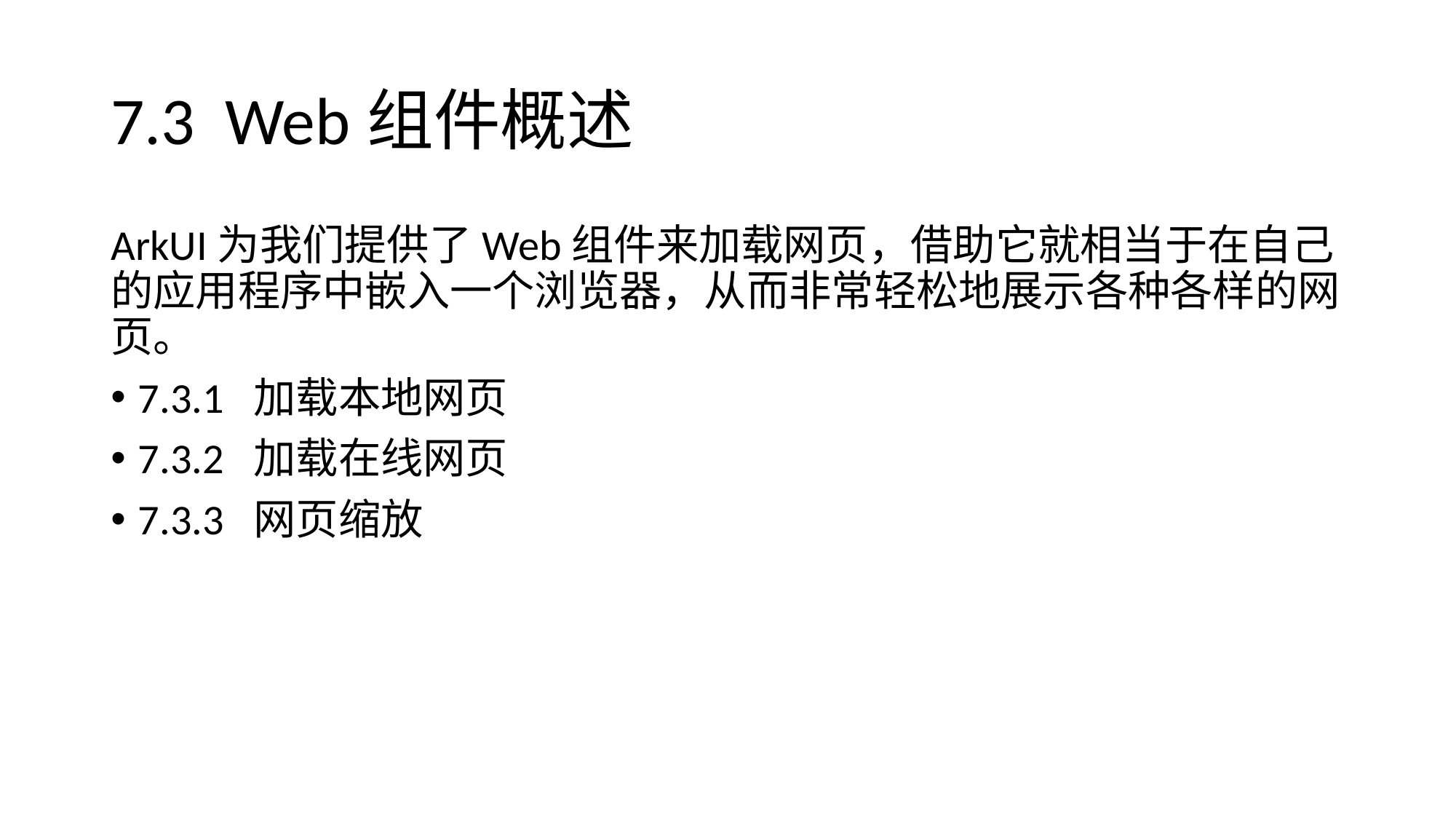

# 7.3  Web组件概述
ArkUI为我们提供了Web组件来加载网页，借助它就相当于在自己的应用程序中嵌入一个浏览器，从而非常轻松地展示各种各样的网页。
7.3.1  加载本地网页
7.3.2  加载在线网页
7.3.3  网页缩放